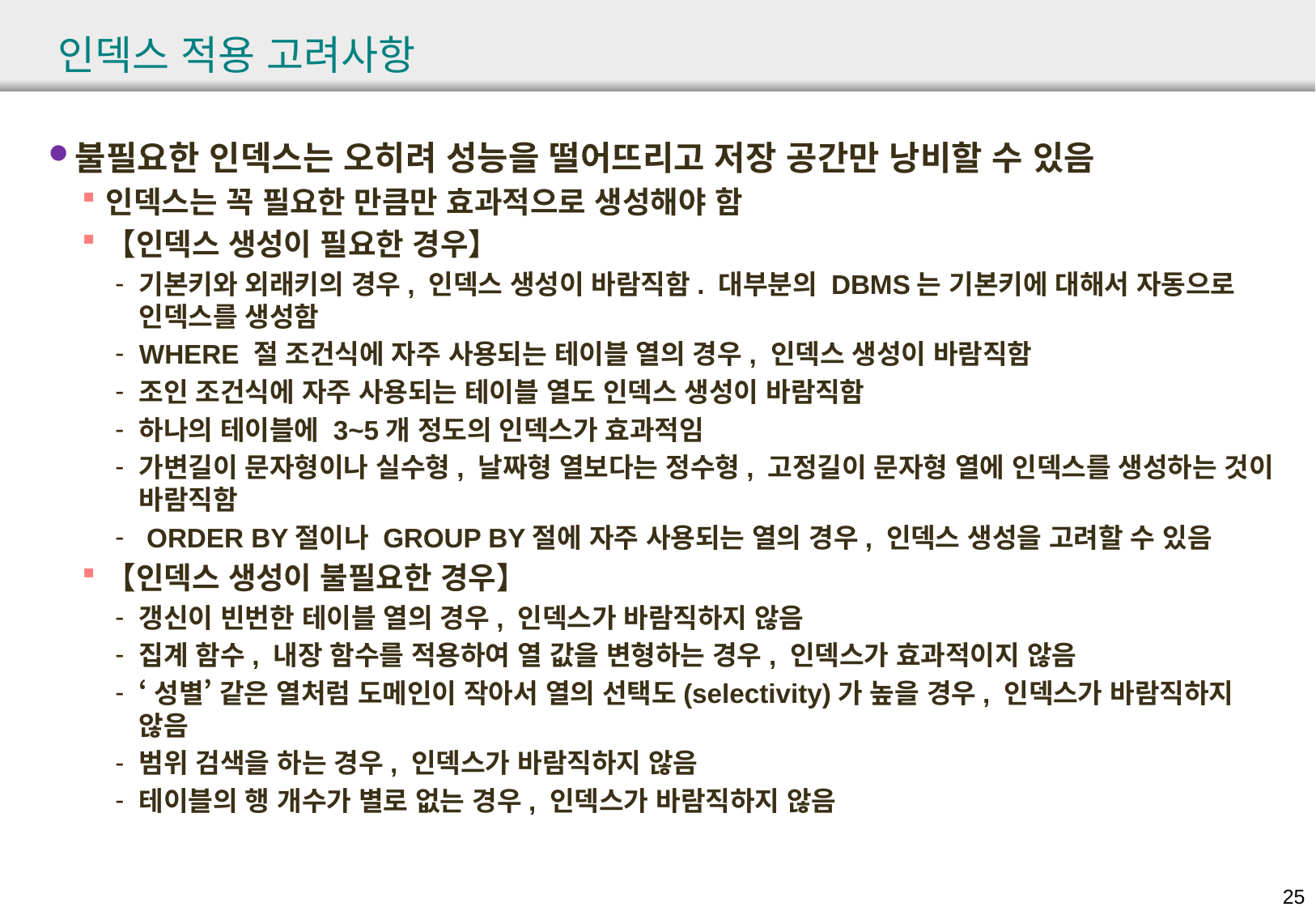

# 인덱스 적용 고려사항
불필요한 인덱스는 오히려 성능을 떨어뜨리고 저장 공간만 낭비할 수 있음
인덱스는 꼭 필요한 만큼만 효과적으로 생성해야 함
【인덱스 생성이 필요한 경우】
기본키와 외래키의 경우, 인덱스 생성이 바람직함. 대부분의 DBMS는 기본키에 대해서 자동으로 인덱스를 생성함
WHERE 절 조건식에 자주 사용되는 테이블 열의 경우, 인덱스 생성이 바람직함
조인 조건식에 자주 사용되는 테이블 열도 인덱스 생성이 바람직함
하나의 테이블에 3~5개 정도의 인덱스가 효과적임
가변길이 문자형이나 실수형, 날짜형 열보다는 정수형, 고정길이 문자형 열에 인덱스를 생성하는 것이 바람직함
 ORDER BY절이나 GROUP BY절에 자주 사용되는 열의 경우, 인덱스 생성을 고려할 수 있음
【인덱스 생성이 불필요한 경우】
갱신이 빈번한 테이블 열의 경우, 인덱스가 바람직하지 않음
집계 함수, 내장 함수를 적용하여 열 값을 변형하는 경우, 인덱스가 효과적이지 않음
‘성별’ 같은 열처럼 도메인이 작아서 열의 선택도(selectivity)가 높을 경우, 인덱스가 바람직하지 않음
범위 검색을 하는 경우, 인덱스가 바람직하지 않음
테이블의 행 개수가 별로 없는 경우, 인덱스가 바람직하지 않음